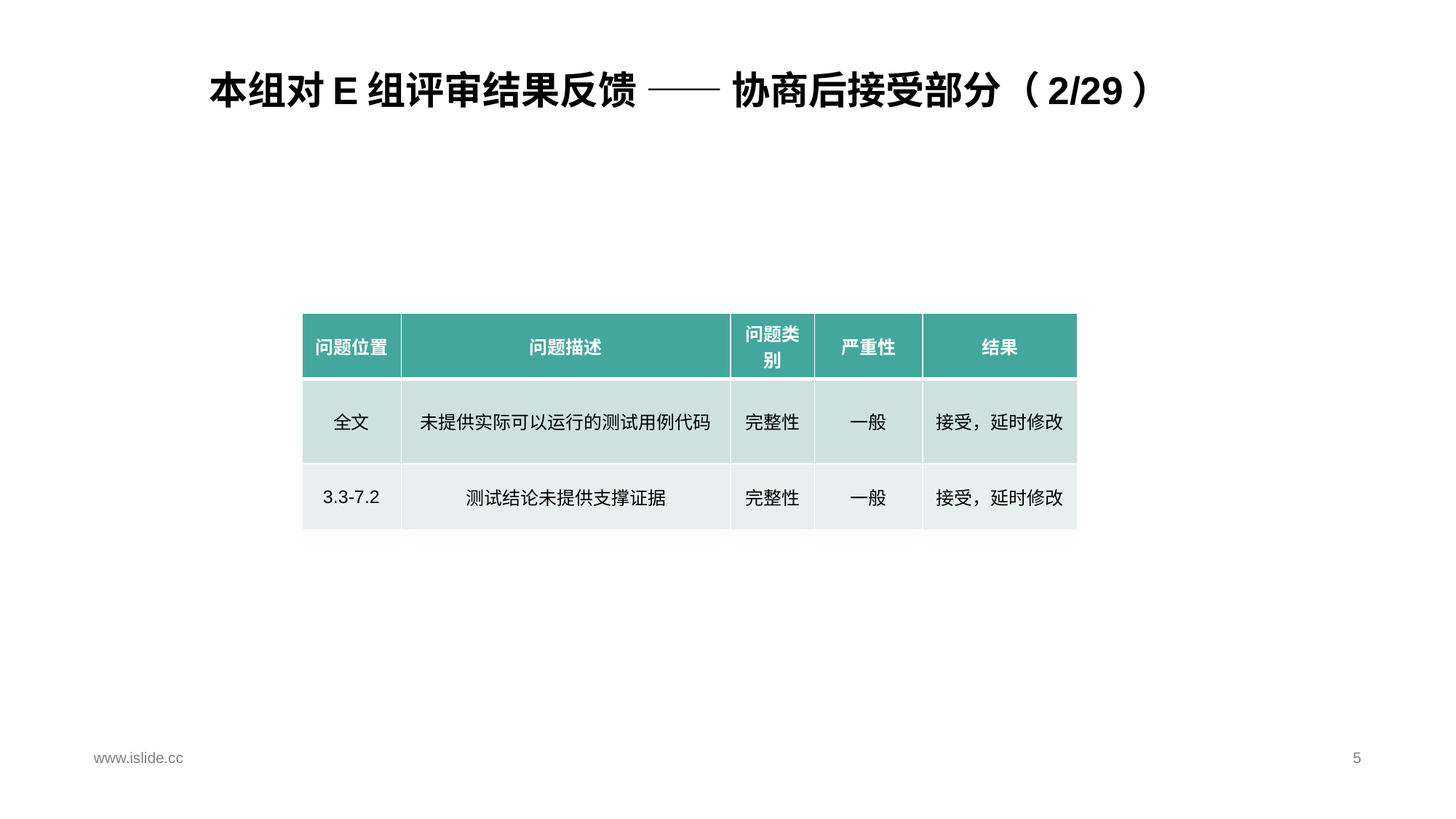

# 本组对E组评审结果反馈 —— 协商后接受部分（2/29）
| 问题位置 | 问题描述 | 问题类别 | 严重性 | 结果 |
| --- | --- | --- | --- | --- |
| 全文 | 未提供实际可以运行的测试用例代码 | 完整性 | 一般 | 接受，延时修改 |
| 3.3-7.2 | 测试结论未提供支撑证据 | 完整性 | 一般 | 接受，延时修改 |
www.islide.cc
5